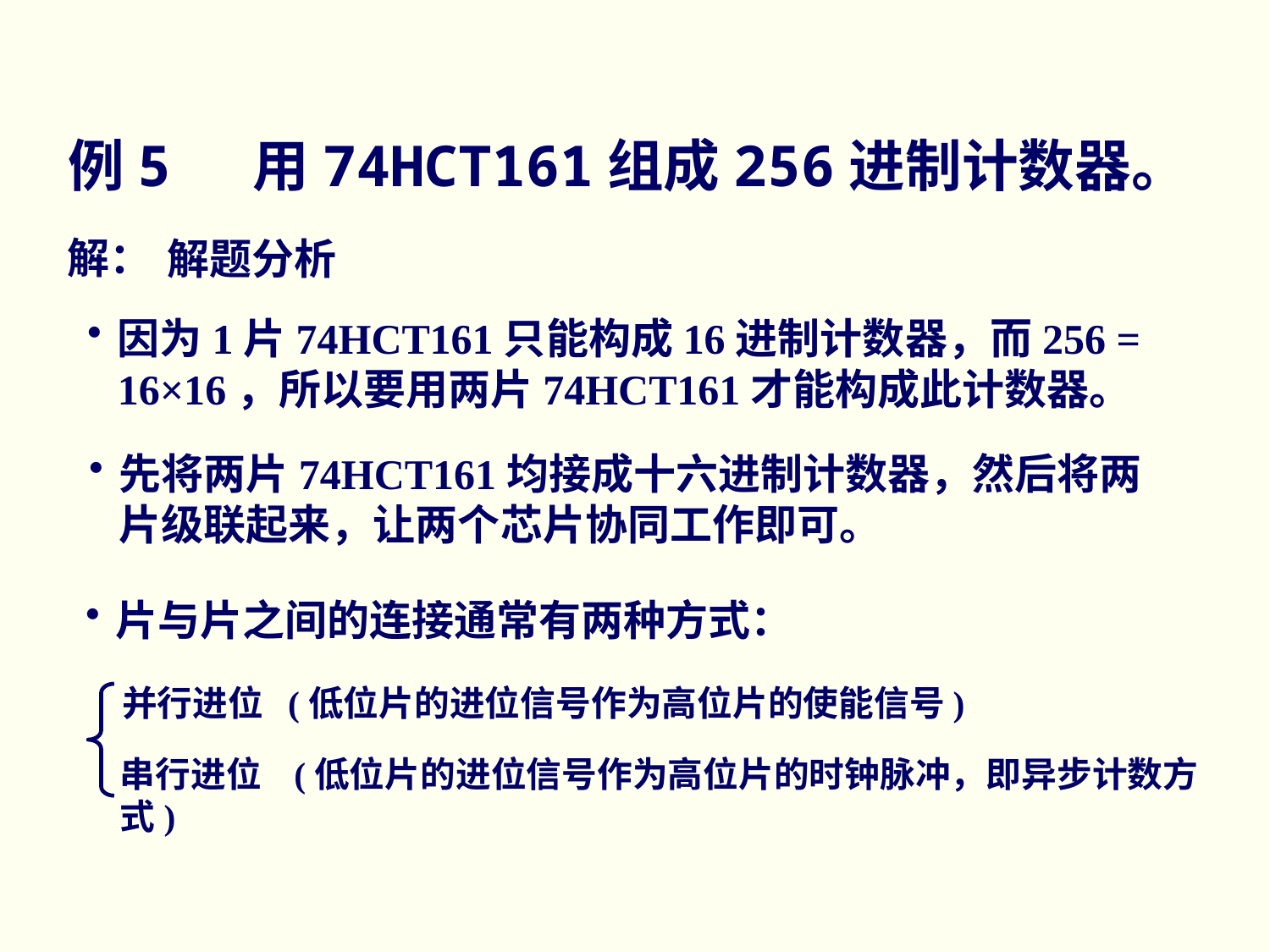

# 例5  用74HCT161组成256进制计数器。
解：
解题分析
因为1片74HCT161只能构成16进制计数器，而256 = 16×16，所以要用两片74HCT161才能构成此计数器。
先将两片74HCT161均接成十六进制计数器，然后将两片级联起来，让两个芯片协同工作即可。
片与片之间的连接通常有两种方式：
并行进位  (低位片的进位信号作为高位片的使能信号)

串行进位   (低位片的进位信号作为高位片的时钟脉冲，即异步计数方式)